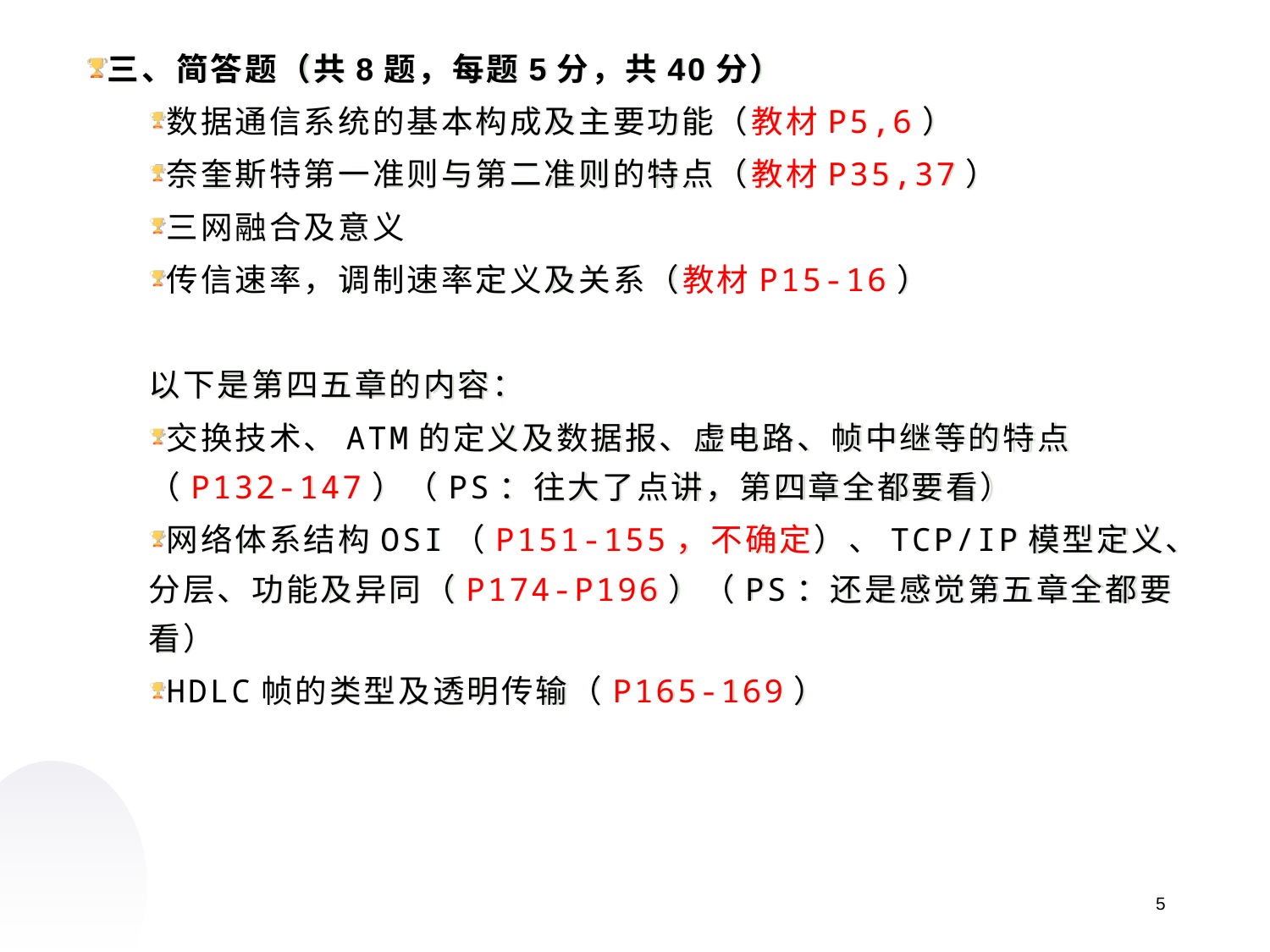

三、简答题（共8题，每题5分，共40分）
数据通信系统的基本构成及主要功能（教材P5,6）
奈奎斯特第一准则与第二准则的特点（教材P35,37）
三网融合及意义
传信速率，调制速率定义及关系（教材P15-16）

以下是第四五章的内容：
交换技术、ATM的定义及数据报、虚电路、帧中继等的特点（P132-147）（PS：往大了点讲，第四章全都要看）
网络体系结构OSI（P151-155，不确定）、TCP/IP模型定义、分层、功能及异同（P174-P196）（PS：还是感觉第五章全都要看）
HDLC帧的类型及透明传输（P165-169）

5